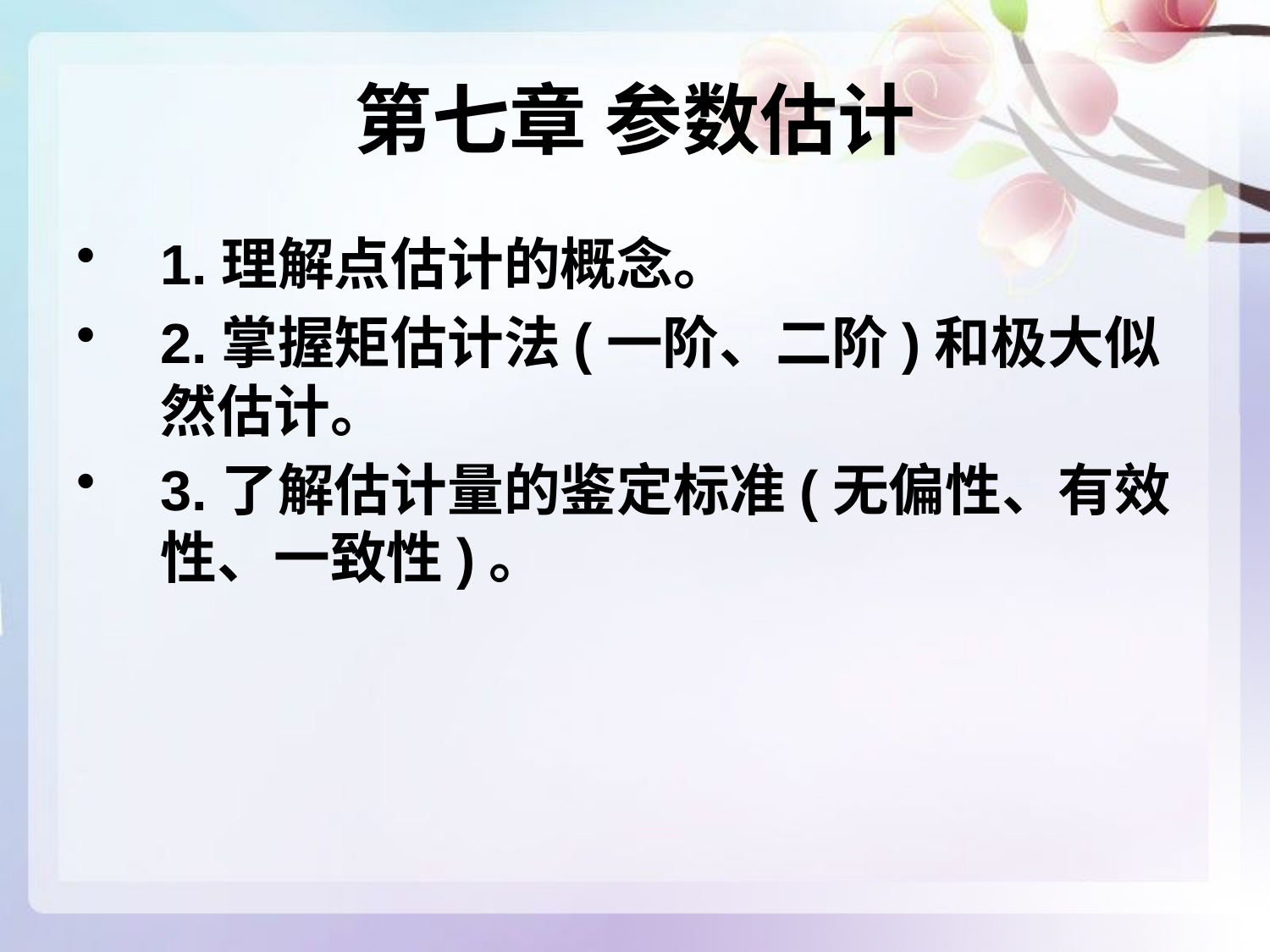

# 第七章 参数估计
1.理解点估计的概念。
2.掌握矩估计法(一阶、二阶)和极大似然估计。
3.了解估计量的鉴定标准(无偏性、有效性、一致性)。